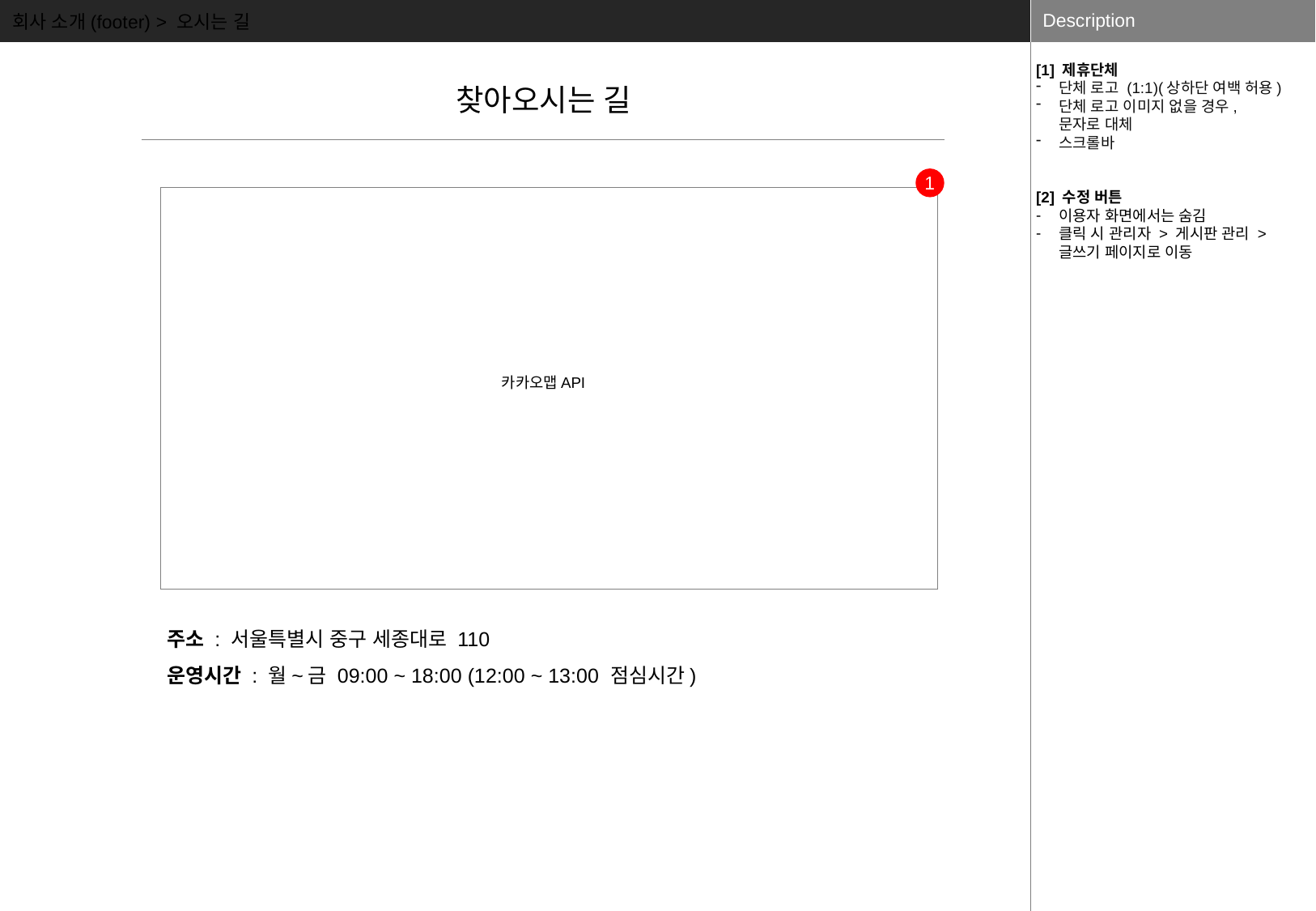

회사 소개(footer) > 오시는 길

[1] 제휴단체
단체 로고 (1:1)(상하단 여백 허용)
단체 로고 이미지 없을 경우,
문자로 대체
스크롤바

[2] 수정 버튼
이용자 화면에서는 숨김
클릭 시 관리자 > 게시판 관리 > 글쓰기 페이지로 이동

찾아오시는 길
1
|  |
| --- |
카카오맵API
주소 : 서울특별시 중구 세종대로 110
운영시간 : 월~금 09:00 ~ 18:00 (12:00 ~ 13:00 점심시간)